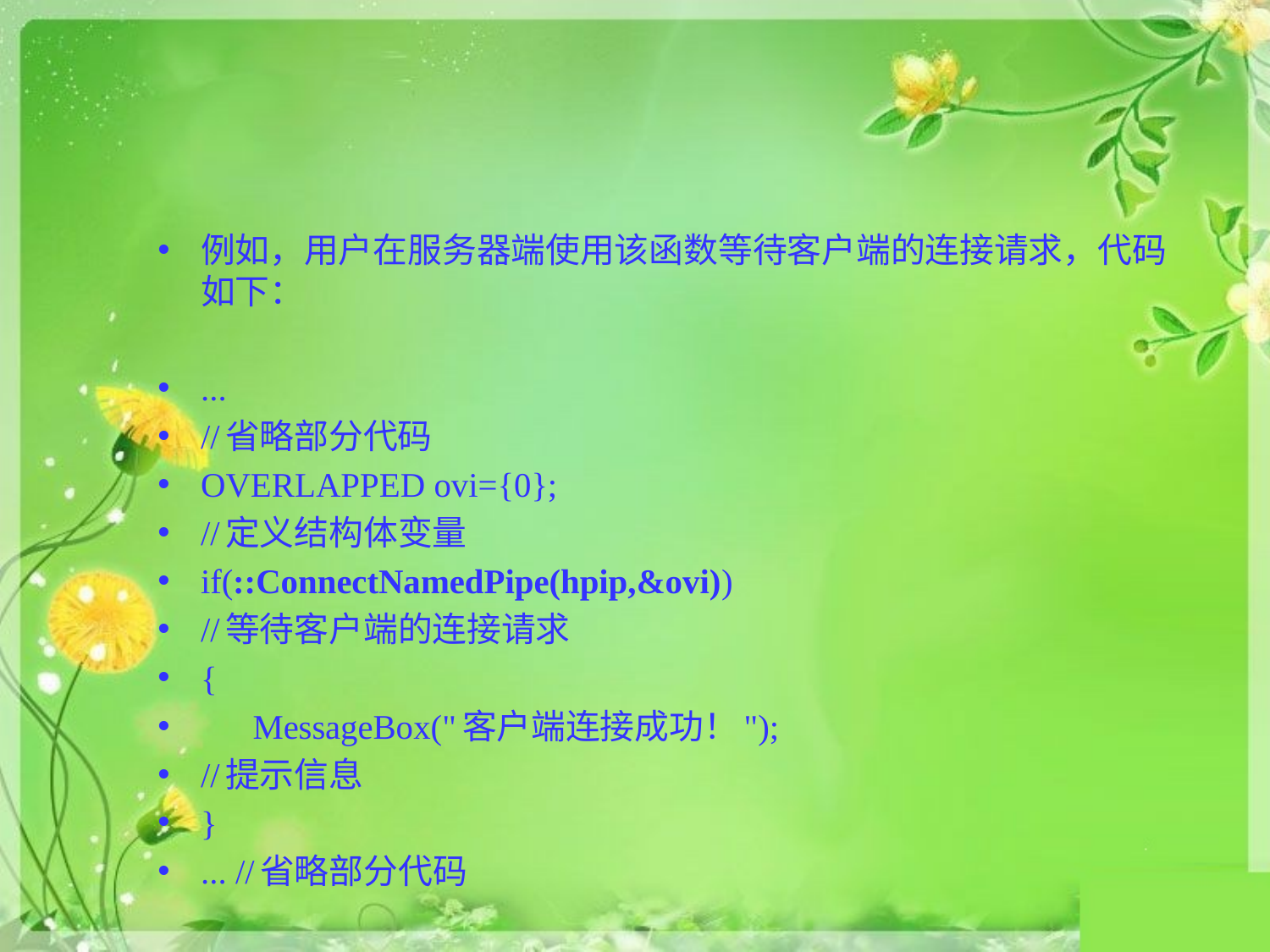

#
例如，用户在服务器端使用该函数等待客户端的连接请求，代码如下：

...
//省略部分代码
OVERLAPPED ovi={0};
//定义结构体变量
if(::ConnectNamedPipe(hpip,&ovi))
//等待客户端的连接请求
{
      MessageBox("客户端连接成功！");
//提示信息
}
... //省略部分代码